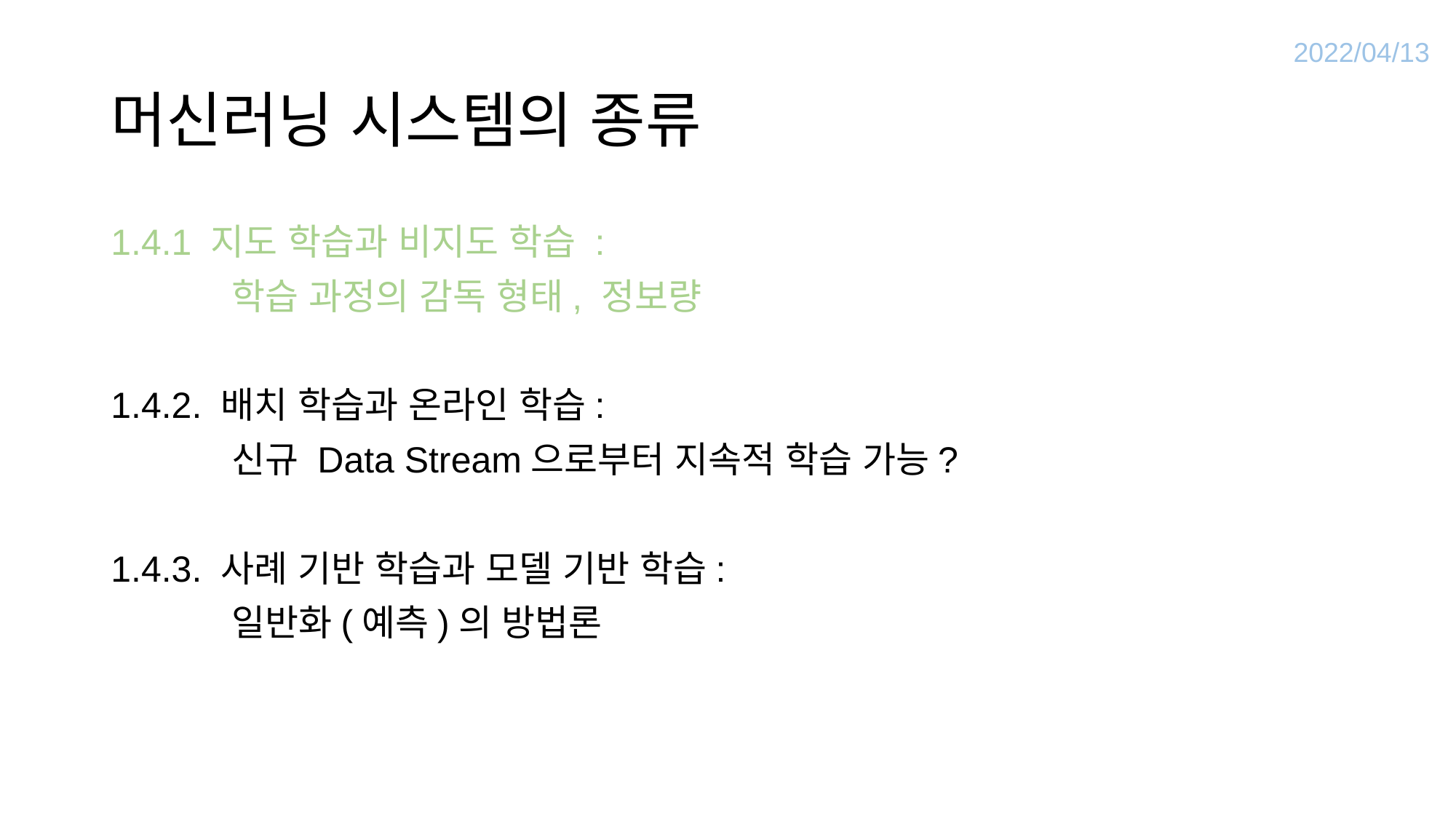

2022/04/13
# 머신러닝 시스템의 종류
1.4.1 지도 학습과 비지도 학습 :
           학습 과정의 감독 형태, 정보량

1.4.2. 배치 학습과 온라인 학습:
           신규 Data Stream으로부터 지속적 학습 가능?

1.4.3. 사례 기반 학습과 모델 기반 학습:
           일반화(예측)의 방법론